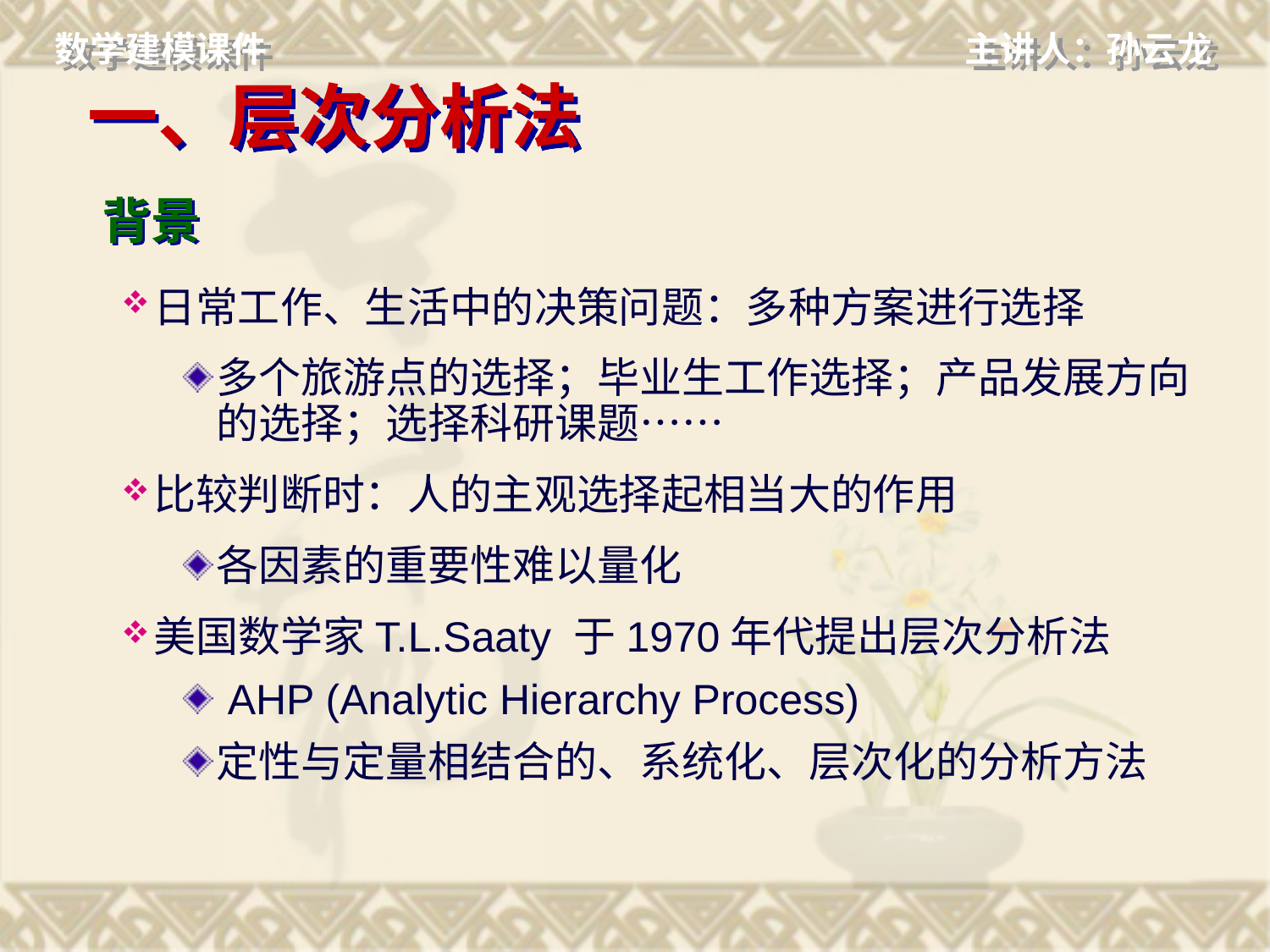

# 一、层次分析法
背景
日常工作、生活中的决策问题：多种方案进行选择
多个旅游点的选择；毕业生工作选择；产品发展方向的选择；选择科研课题……
比较判断时：人的主观选择起相当大的作用
各因素的重要性难以量化
美国数学家T.L.Saaty 于1970年代提出层次分析法
 AHP (Analytic Hierarchy Process)
定性与定量相结合的、系统化、层次化的分析方法